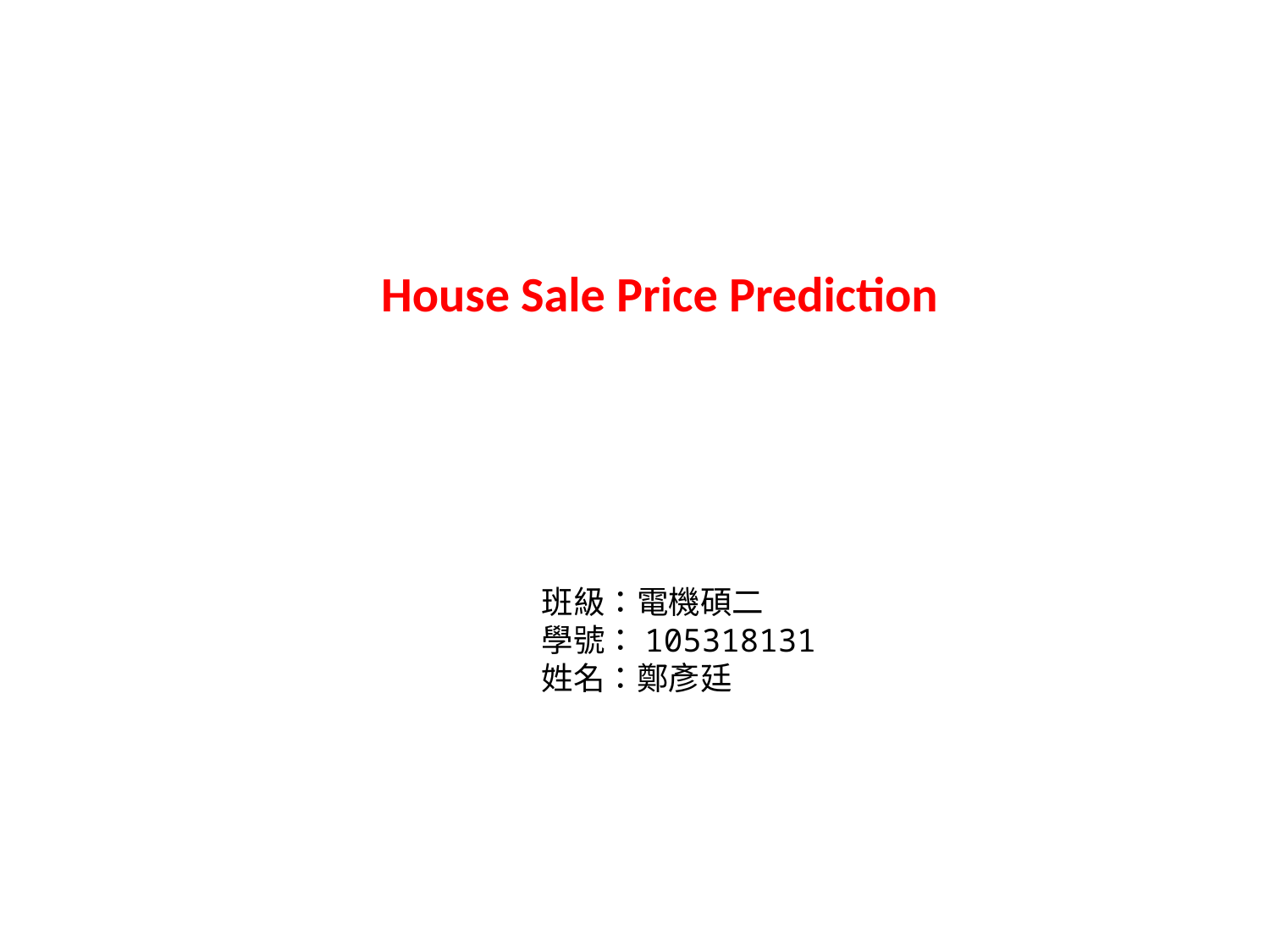

House Sale Price Prediction
班級：電機碩二
學號：105318131
姓名：鄭彥廷